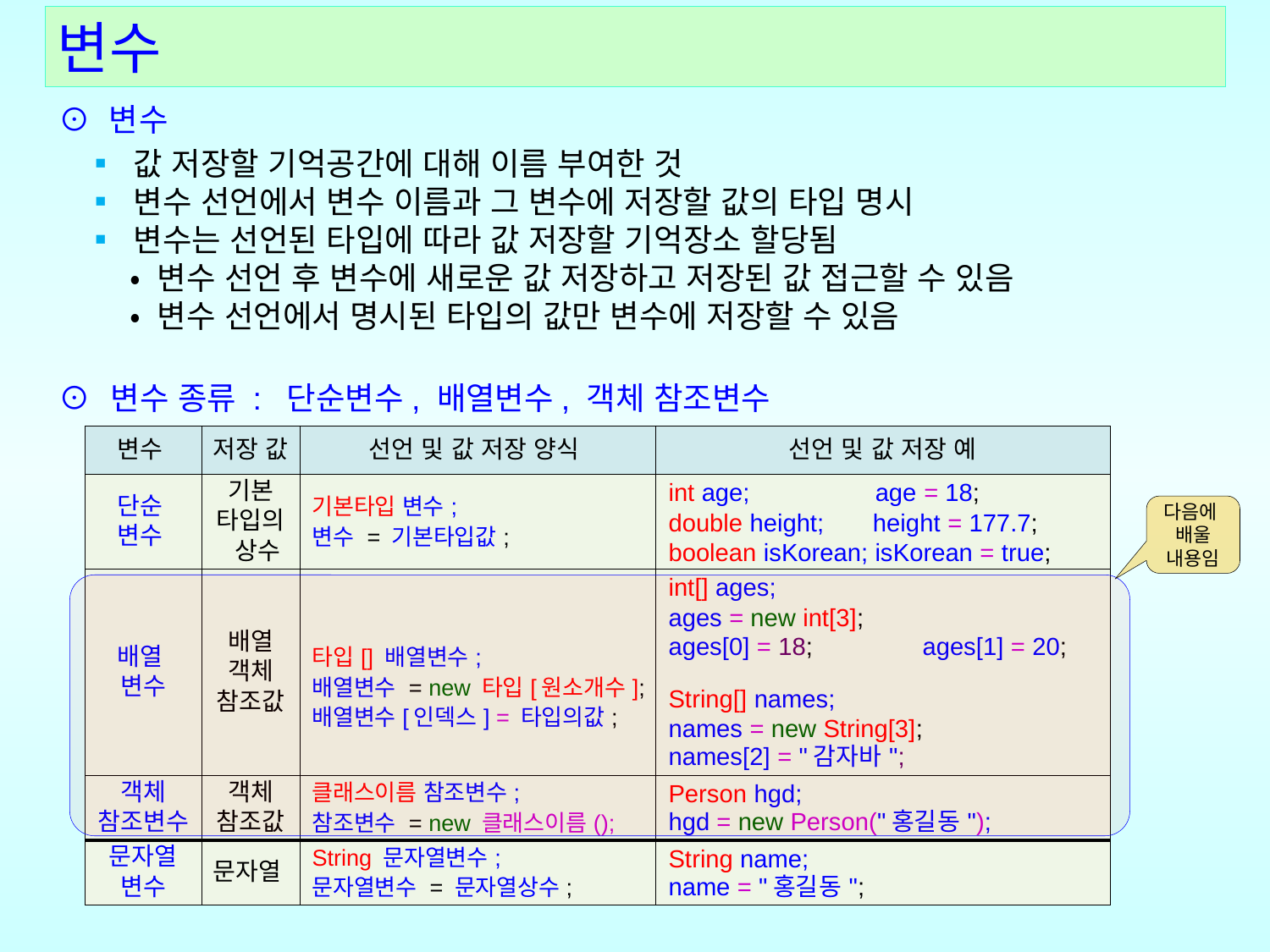

변수
⊙ 변수
   ▪ 값 저장할 기억공간에 대해 이름 부여한 것
   ▪ 변수 선언에서 변수 이름과 그 변수에 저장할 값의 타입 명시
   ▪ 변수는 선언된 타입에 따라 값 저장할 기억장소 할당됨
        • 변수 선언 후 변수에 새로운 값 저장하고 저장된 값 접근할 수 있음
        • 변수 선언에서 명시된 타입의 값만 변수에 저장할 수 있음

⊙ 변수 종류 :  단순변수, 배열변수, 객체 참조변수
| 변수 | 저장 값 | 선언 및 값 저장 양식 | 선언 및 값 저장 예 |
| --- | --- | --- | --- |
| 단순 변수 | 기본 타입의 상수 | 기본타입 변수; 변수 = 기본타입값; | int age; age = 18; double height; height = 177.7; boolean isKorean; isKorean = true; |
| 배열 변수 | 배열 객체 참조값 | 타입[] 배열변수; 배열변수 = new 타입[원소개수]; 배열변수[인덱스] = 타입의값; | int[] ages; ages = new int[3]; ages[0] = 18; ages[1] = 20; String[] names; names = new String[3]; names[2] = "감자바"; |
| 객체 참조변수 | 객체 참조값 | 클래스이름 참조변수; 참조변수 = new 클래스이름(); | Person hgd; hgd = new Person("홍길동"); |
| 문자열 변수 | 문자열 | String 문자열변수; 문자열변수 = 문자열상수; | String name; name = "홍길동"; |
다음에
배울 내용임